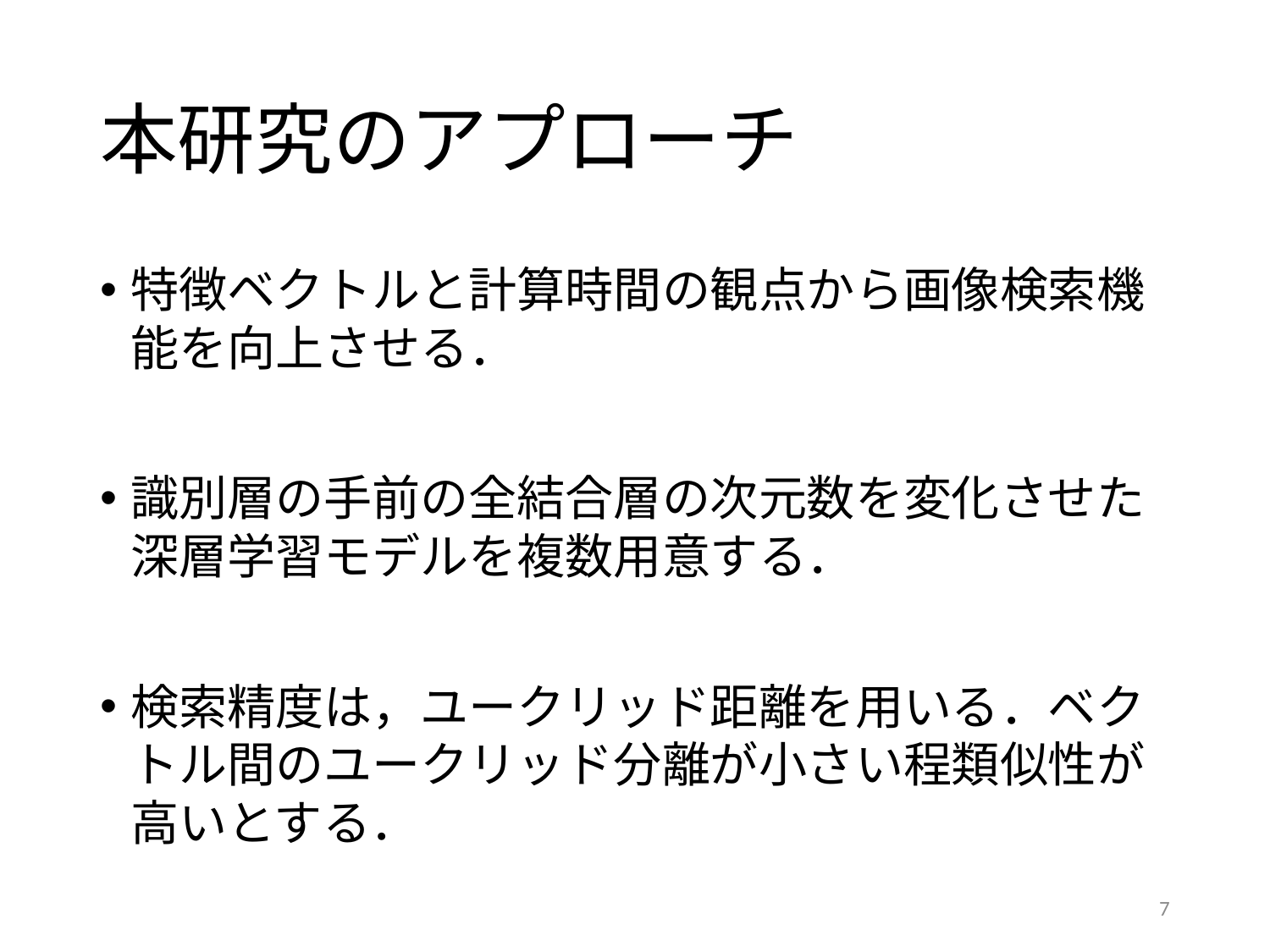

# 本研究のアプローチ
特徴ベクトルと計算時間の観点から画像検索機能を向上させる．

識別層の手前の全結合層の次元数を変化させた深層学習モデルを複数用意する．

検索精度は，ユークリッド距離を用いる．ベクトル間のユークリッド分離が小さい程類似性が高いとする．

7